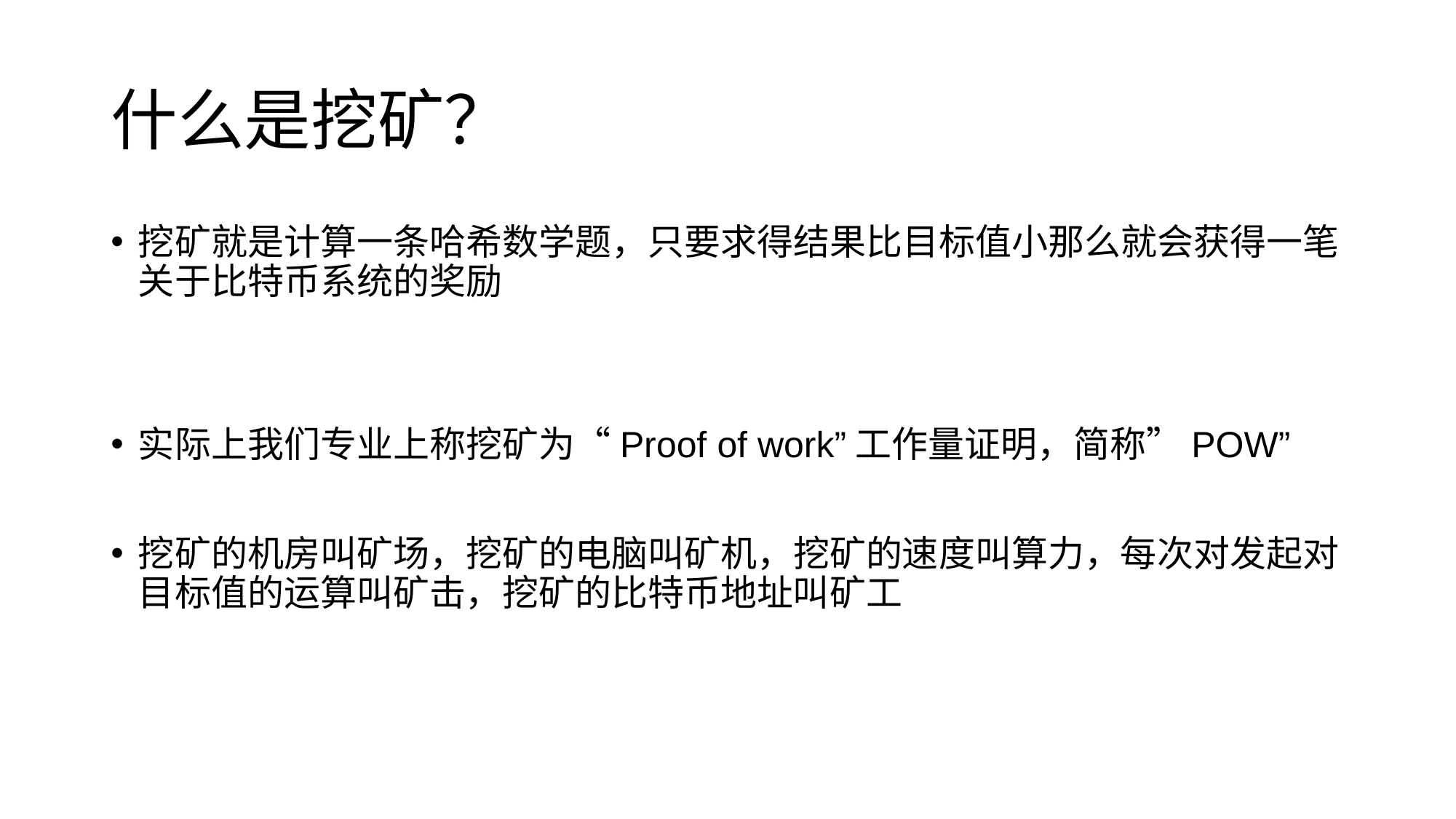

# 什么是挖矿？
挖矿就是计算一条哈希数学题，只要求得结果比目标值小那么就会获得一笔关于比特币系统的奖励

实际上我们专业上称挖矿为“Proof of work”工作量证明，简称”POW”

挖矿的机房叫矿场，挖矿的电脑叫矿机，挖矿的速度叫算力，每次对发起对目标值的运算叫矿击，挖矿的比特币地址叫矿工